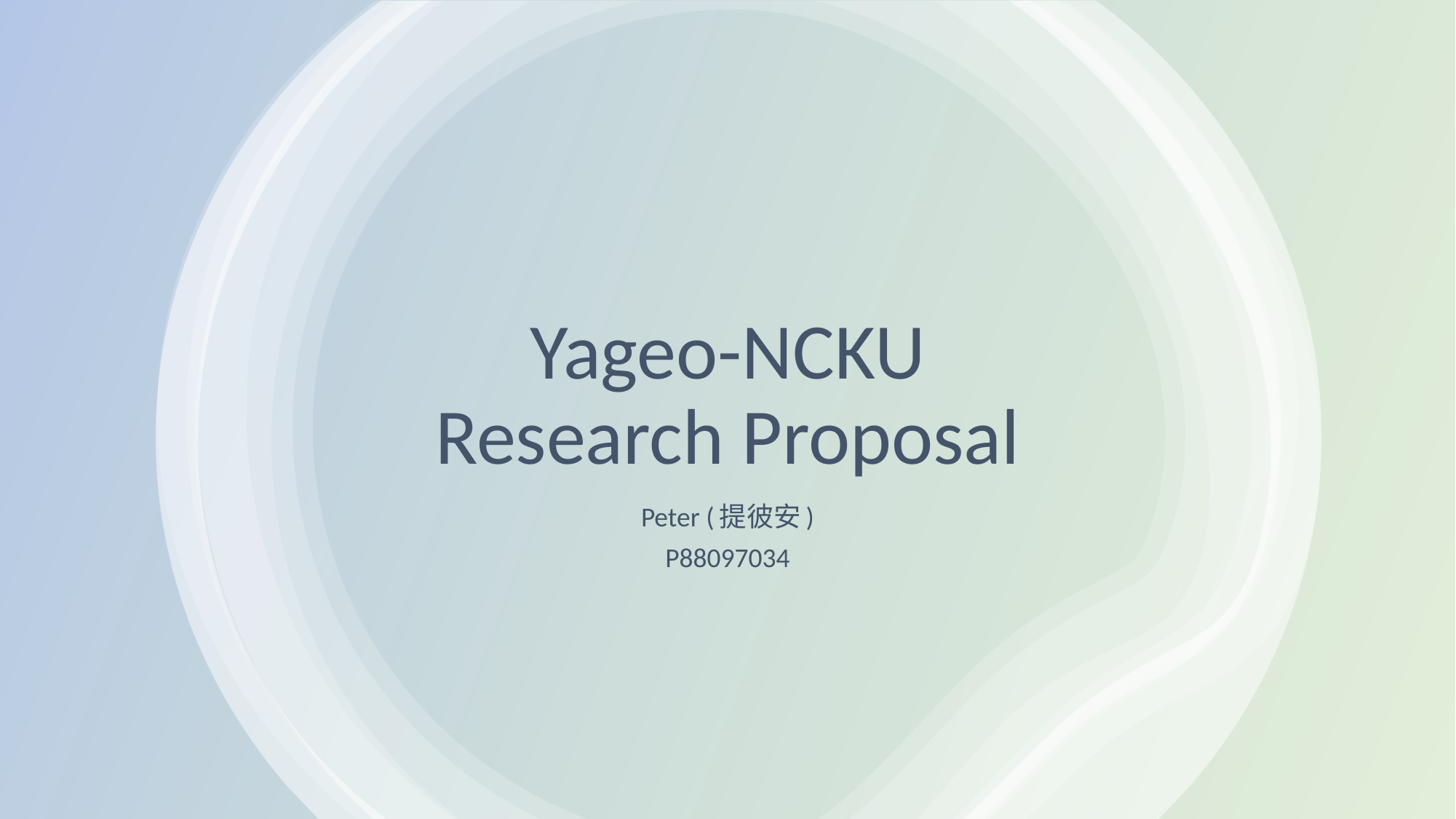

# Yageo-NCKU Research Proposal
Peter (提彼安)
P88097034